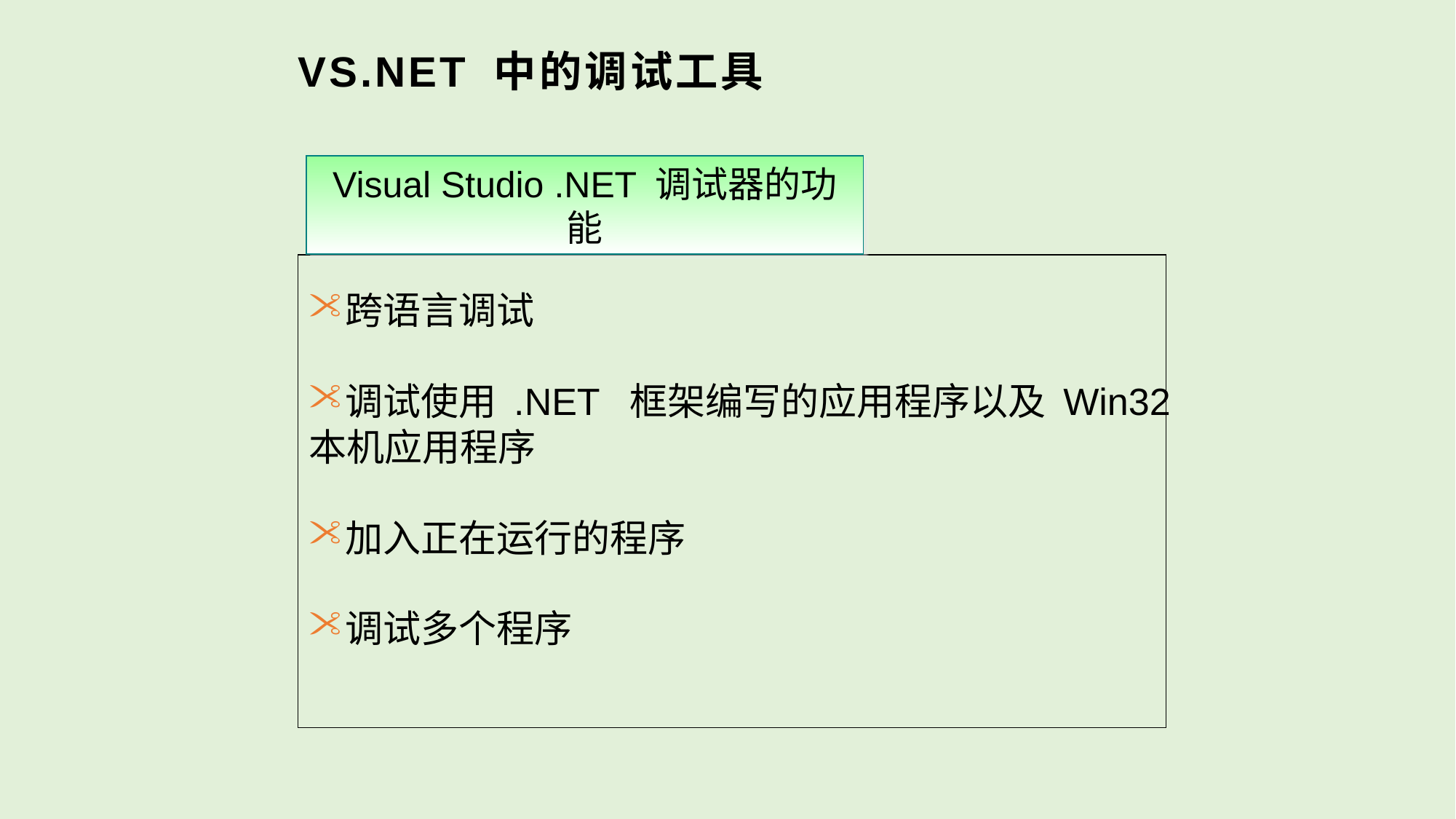

# VS.NET 中的调试工具
Visual Studio .NET 调试器的功能
跨语言调试

调试使用 .NET  框架编写的应用程序以及 Win32
本机应用程序

加入正在运行的程序

调试多个程序